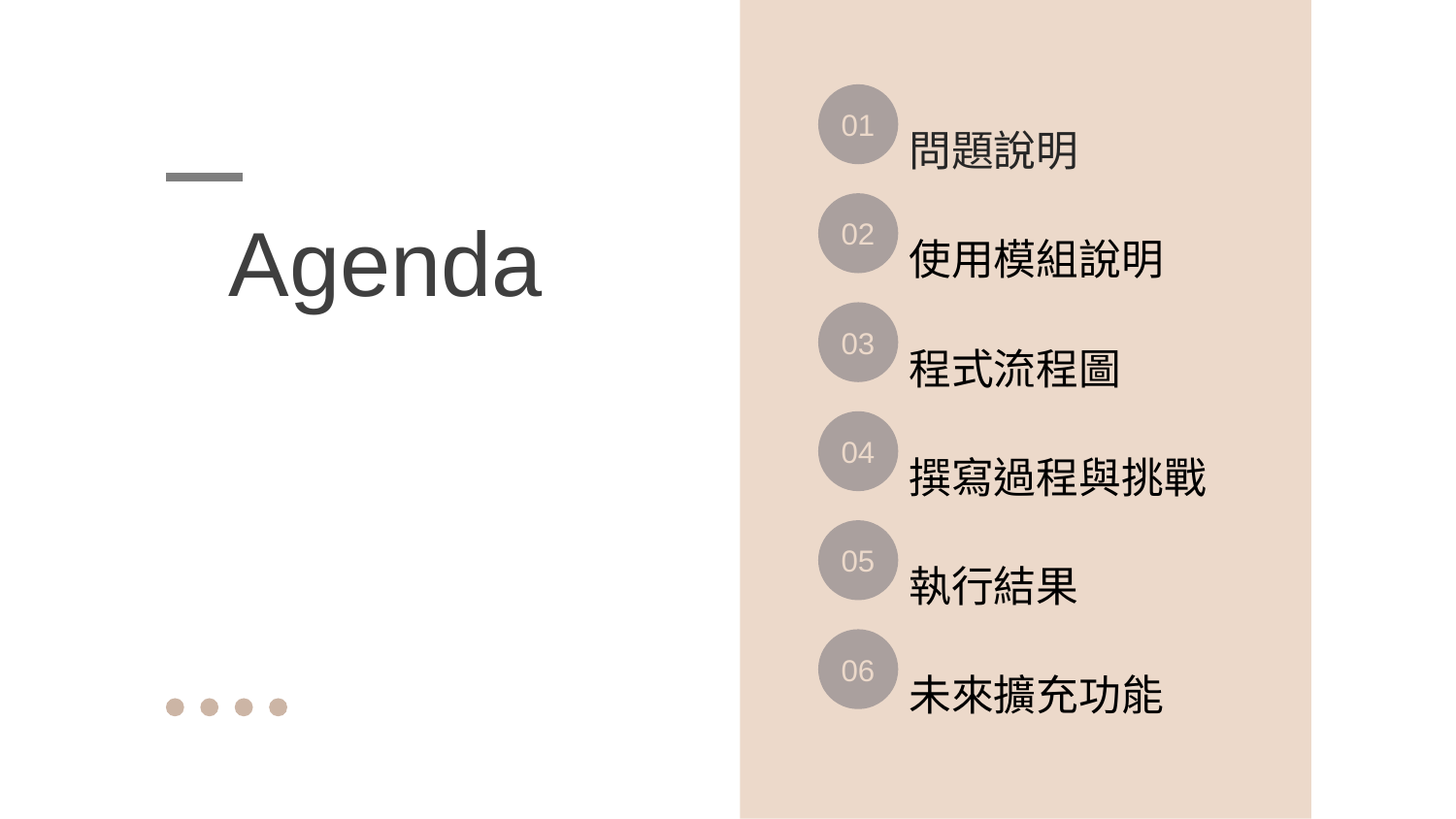

01
問題說明
02
使用模組說明
Agenda
03
程式流程圖
04
撰寫過程與挑戰
05
執行結果
06
未來擴充功能